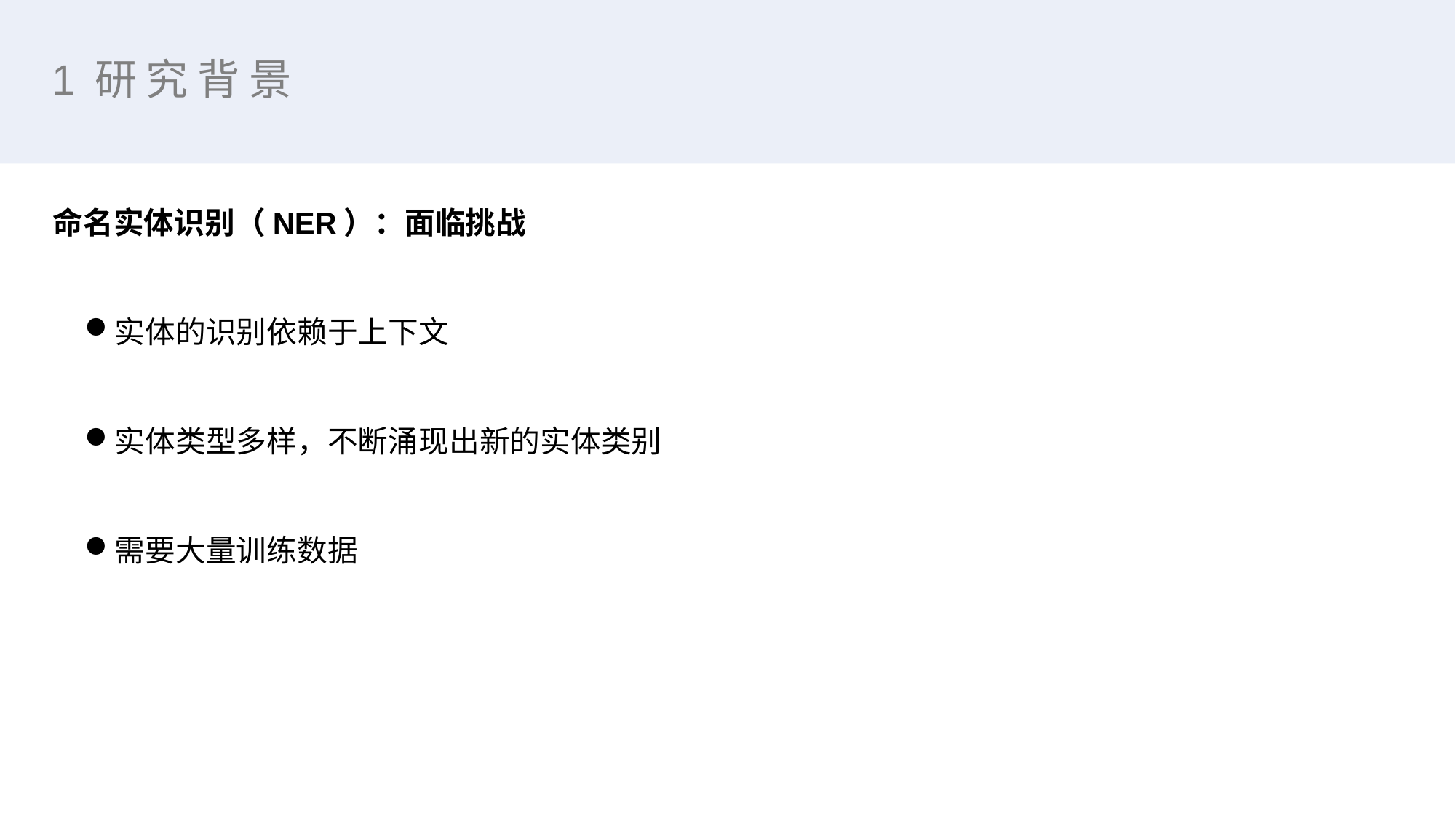

1研究背景

命名实体识别（NER）：面临挑战

实体的识别依赖于上下文

实体类型多样，不断涌现出新的实体类别

需要大量训练数据